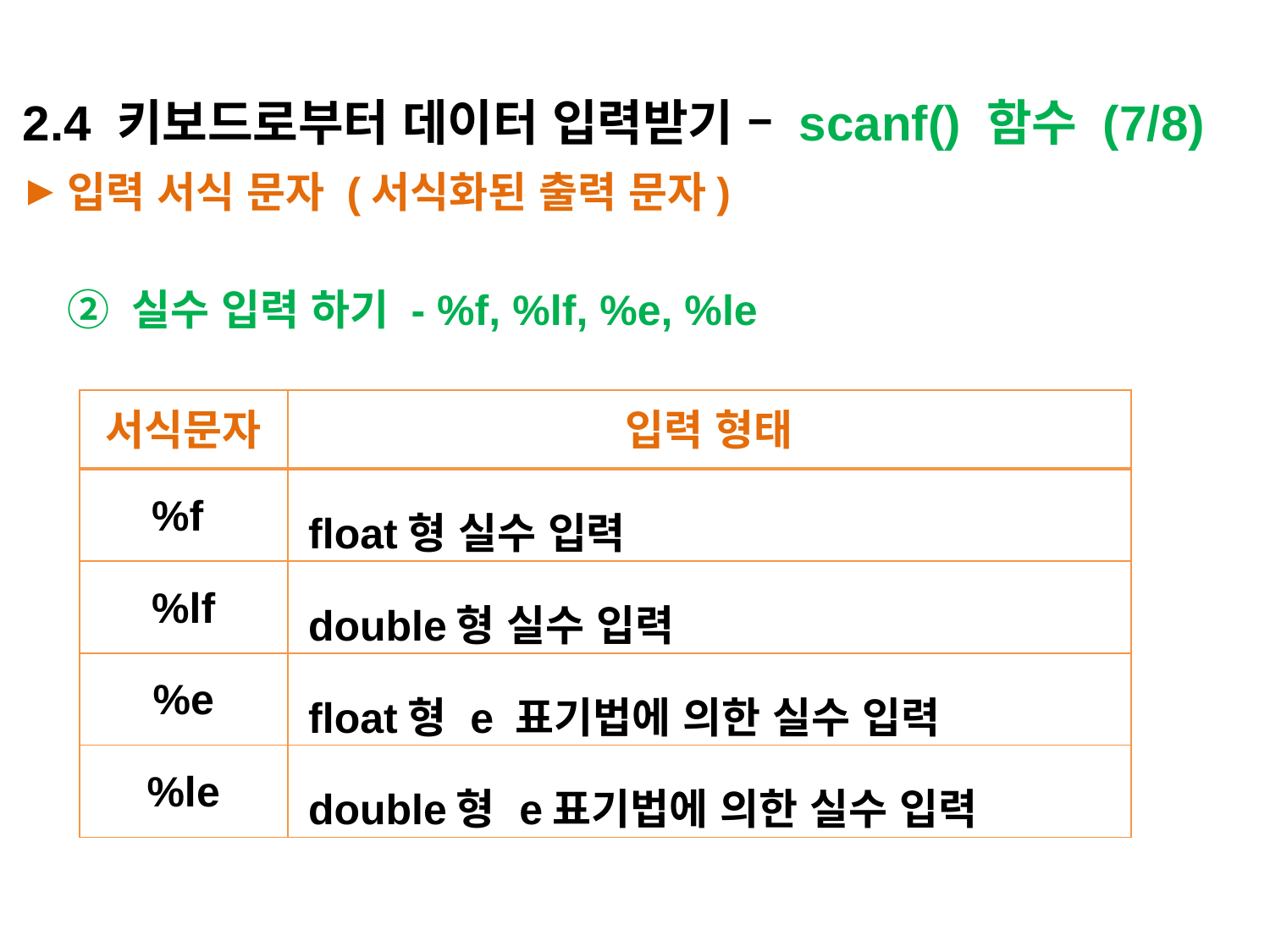

# 2.4 키보드로부터 데이터 입력받기 – scanf() 함수 (7/8)
입력 서식 문자 (서식화된 출력 문자)

	② 실수 입력 하기 - %f, %lf, %e, %le
| 서식문자 | 입력 형태 |
| --- | --- |
| %f | float형 실수 입력 |
| %lf | double형 실수 입력 |
| %e | float형 e 표기법에 의한 실수 입력 |
| %le | double형 e표기법에 의한 실수 입력 |